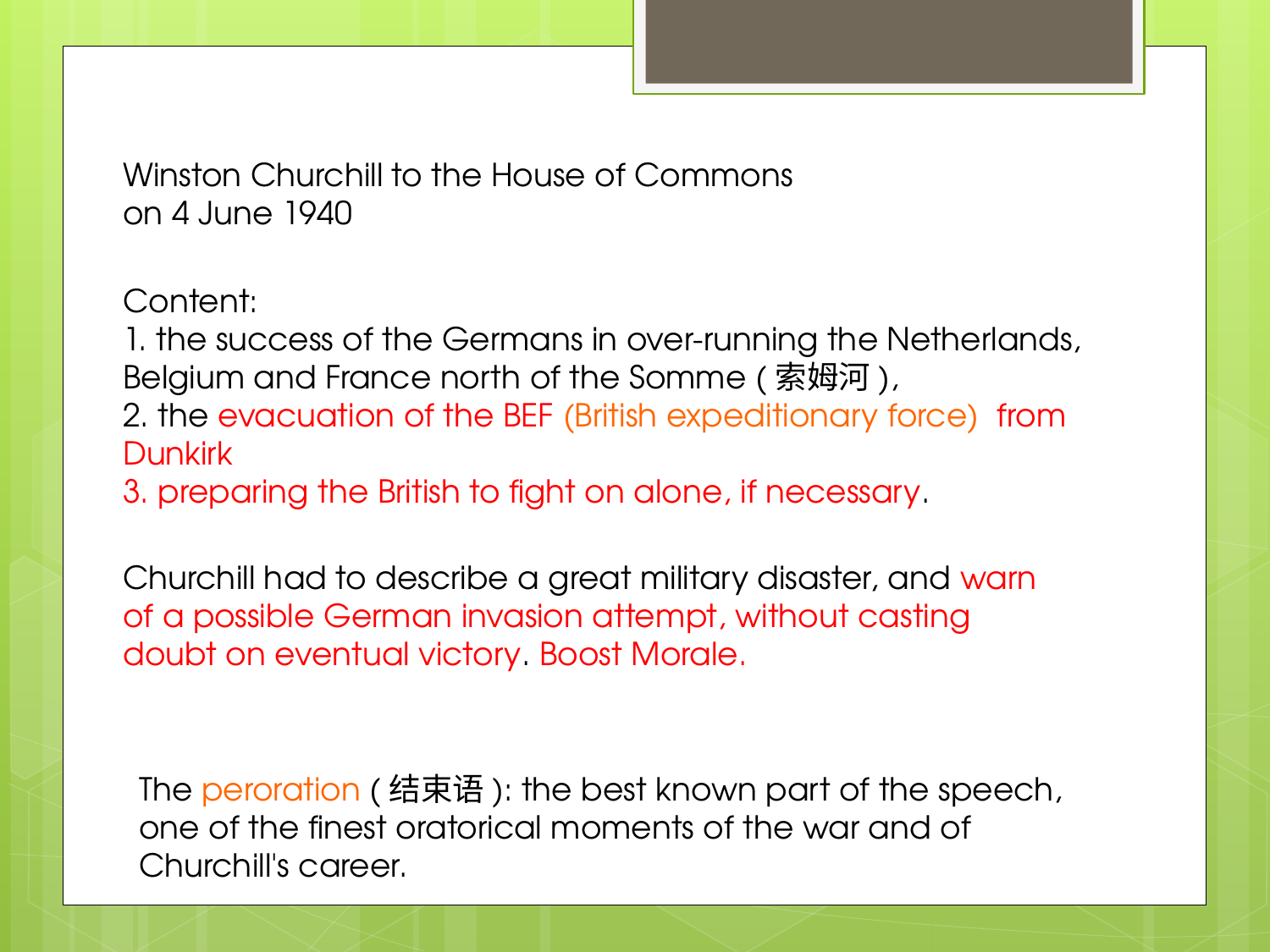

Winston Churchill to the House of Commons
on 4 June 1940
Content:
1. the success of the Germans in over-running the Netherlands, Belgium and France north of the Somme (索姆河),
2. the evacuation of the BEF (British expeditionary force)  from Dunkirk
3. preparing the British to fight on alone, if necessary.
Churchill had to describe a great military disaster, and warn of a possible German invasion attempt, without casting doubt on eventual victory. Boost Morale.
The peroration (结束语): the best known part of the speech,
one of the finest oratorical moments of the war and of Churchill's career.